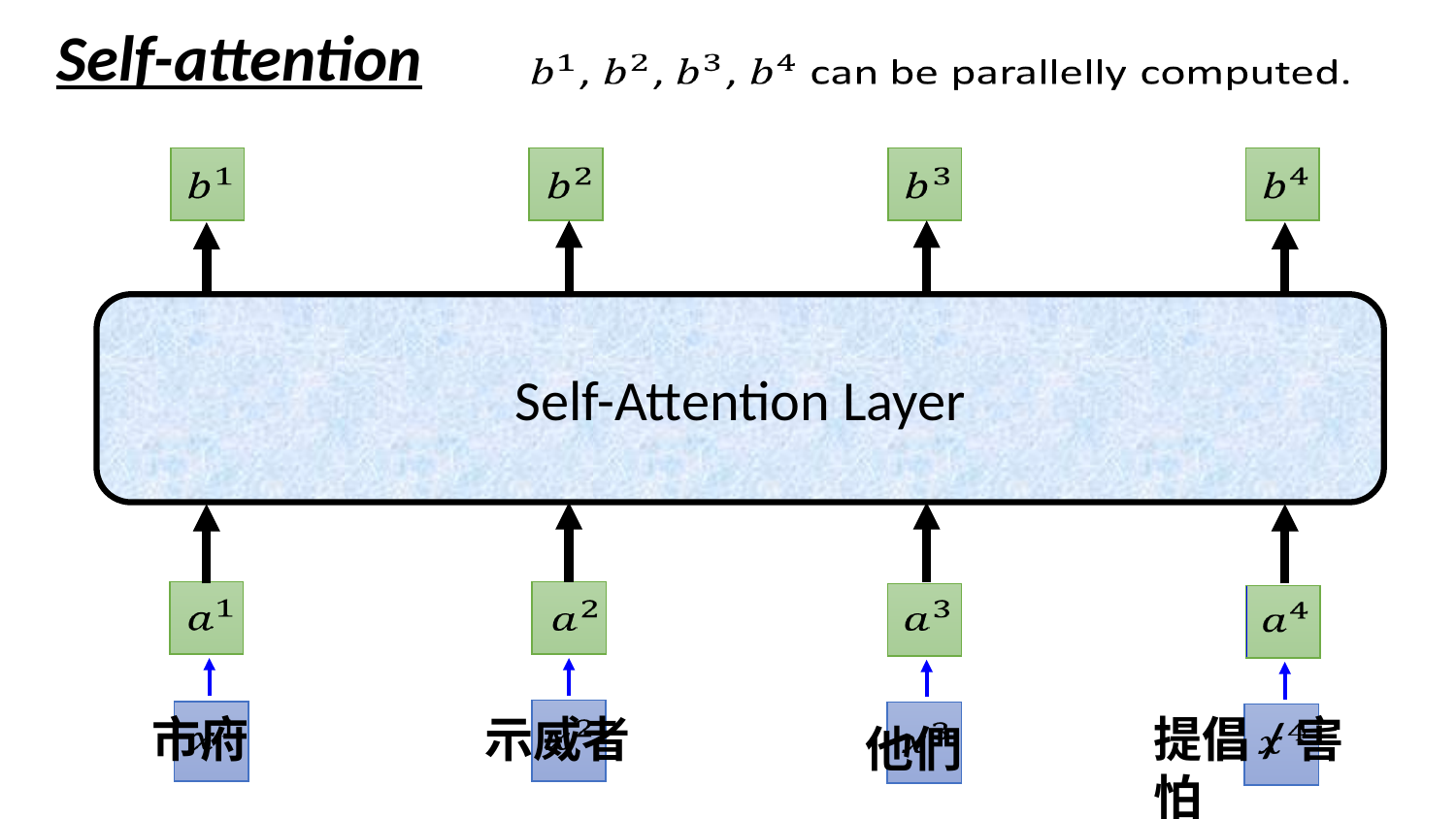

Self-attention

Self-Attention Layer

市府
示威者
提倡/害怕
他們